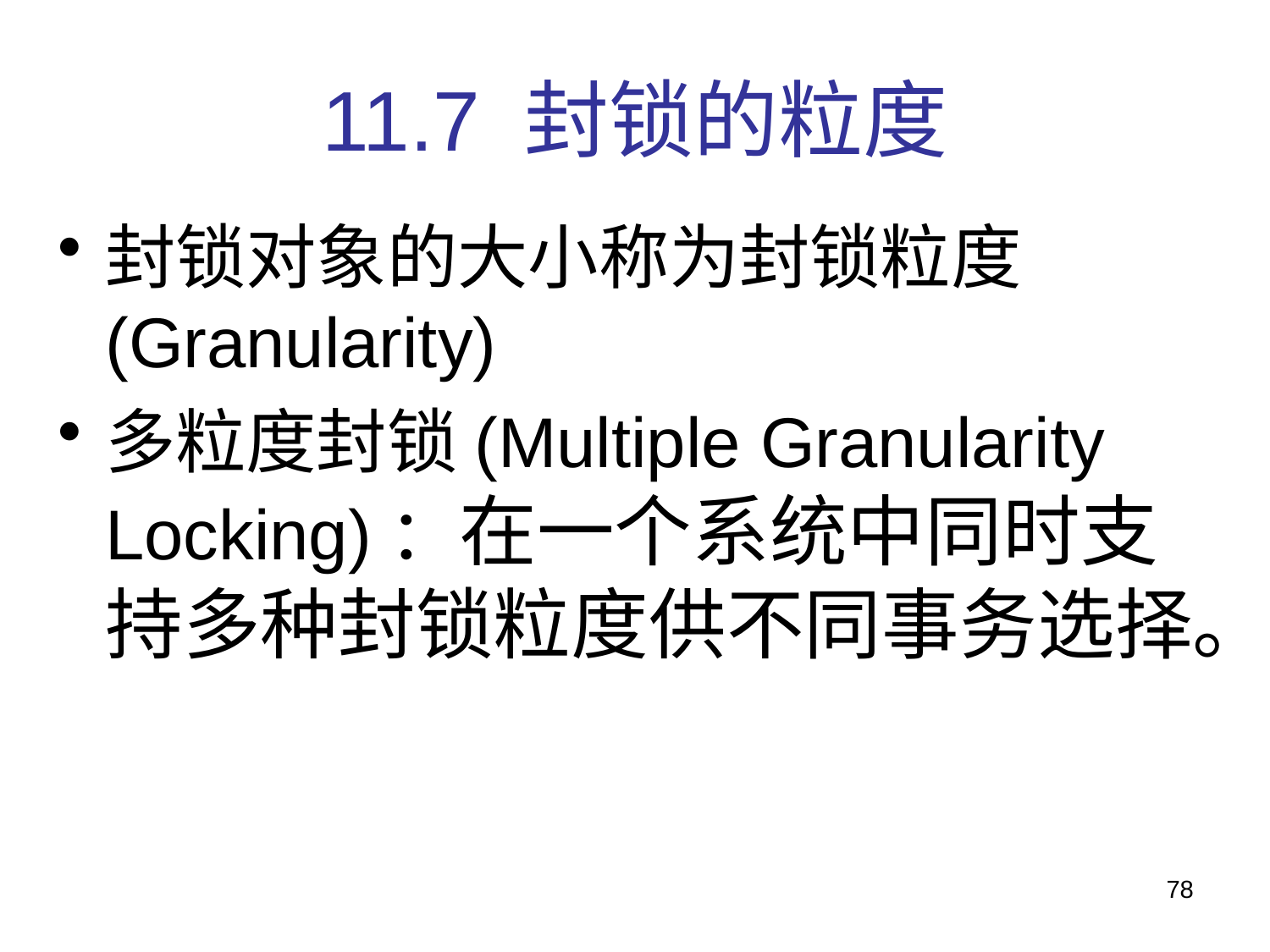

# 11.7 封锁的粒度
封锁对象的大小称为封锁粒度(Granularity)
多粒度封锁(Multiple Granularity Locking)：在一个系统中同时支持多种封锁粒度供不同事务选择。

78